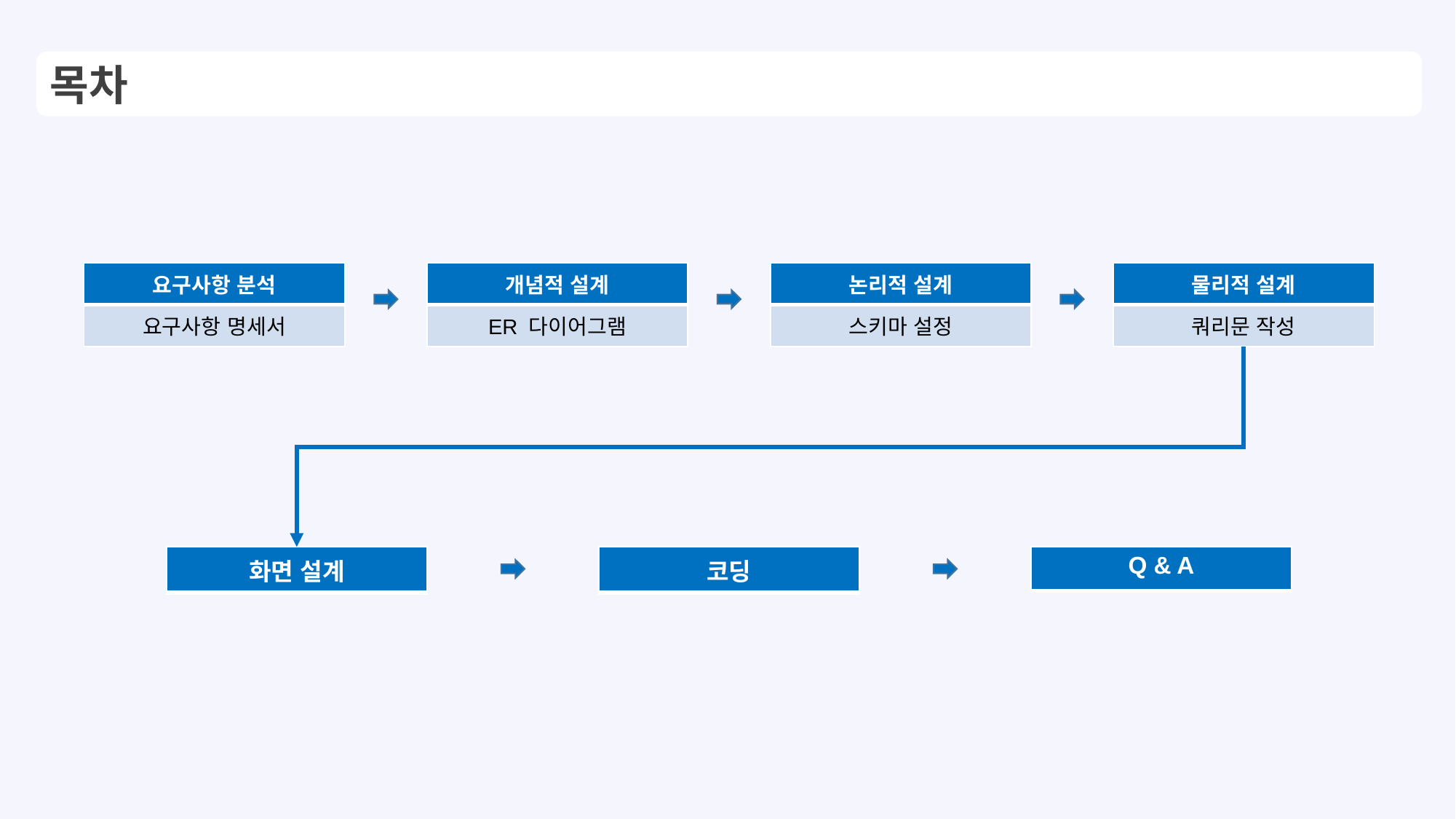

목차
| 요구사항 분석 |
| --- |
| 요구사항 명세서 |
| 개념적 설계 |
| --- |
| ER 다이어그램 |
| 논리적 설계 |
| --- |
| 스키마 설정 |
| 물리적 설계 |
| --- |
| 쿼리문 작성 |

| 화면 설계 |
| --- |
| 코딩 |
| --- |
| Q & A |
| --- |